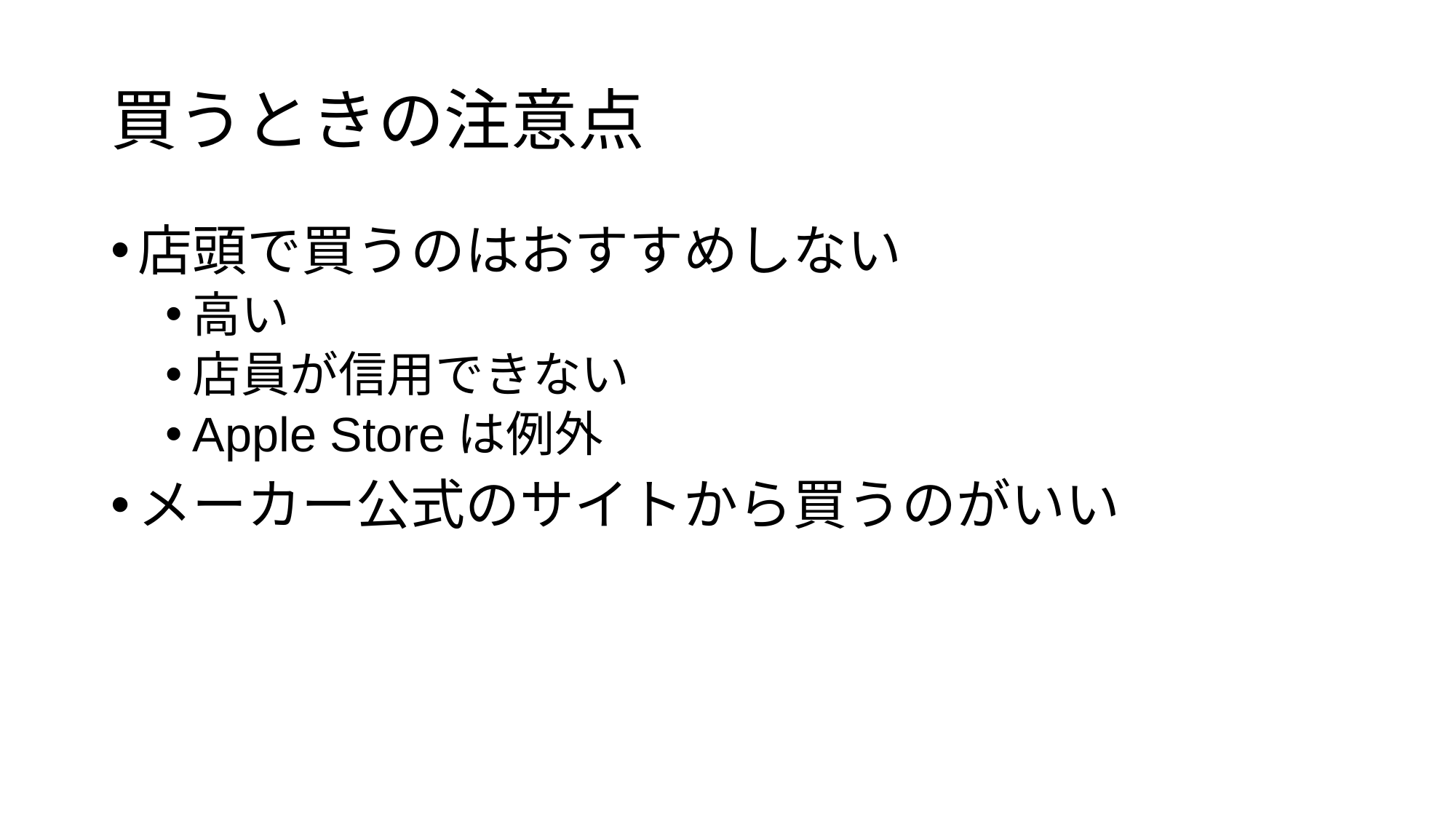

# 買うときの注意点
店頭で買うのはおすすめしない
高い
店員が信用できない
Apple Storeは例外
メーカー公式のサイトから買うのがいい